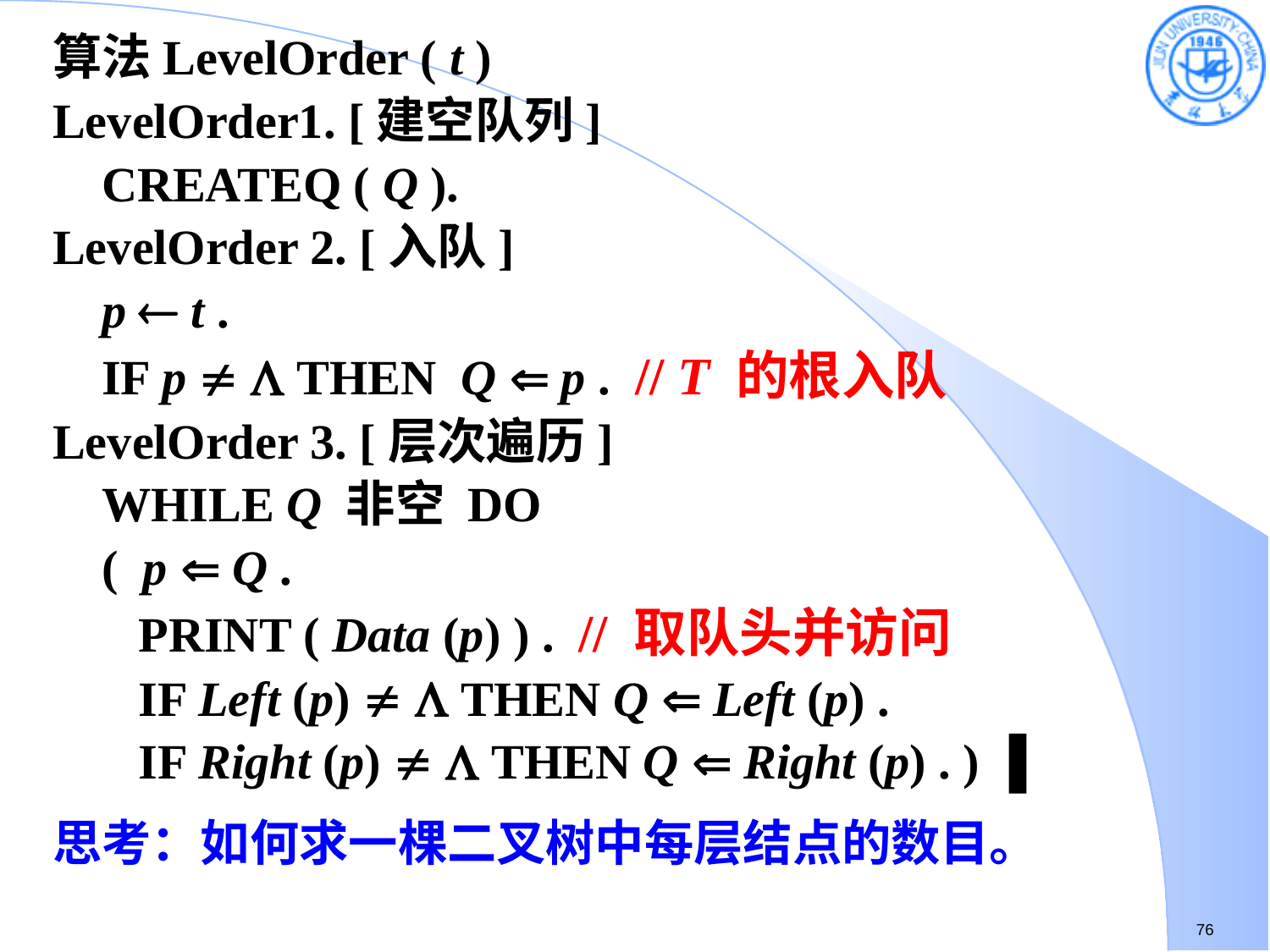

算法LevelOrder ( t )
LevelOrder1. [建空队列]
    CREATEQ ( Q ).
LevelOrder 2. [入队]
    p ← t .
    IF p ≠ Λ THEN  Q ⇐ p .  // T 的根入队
LevelOrder 3. [层次遍历]
    WHILE Q 非空 DO
    (  p ⇐ Q .
       PRINT ( Data (p) ) .  // 取队头并访问
       IF Left (p) ≠ Λ THEN Q ⇐ Left (p) .
       IF Right (p) ≠ Λ THEN Q ⇐ Right (p) . ) ▐
思考：如何求一棵二叉树中每层结点的数目。